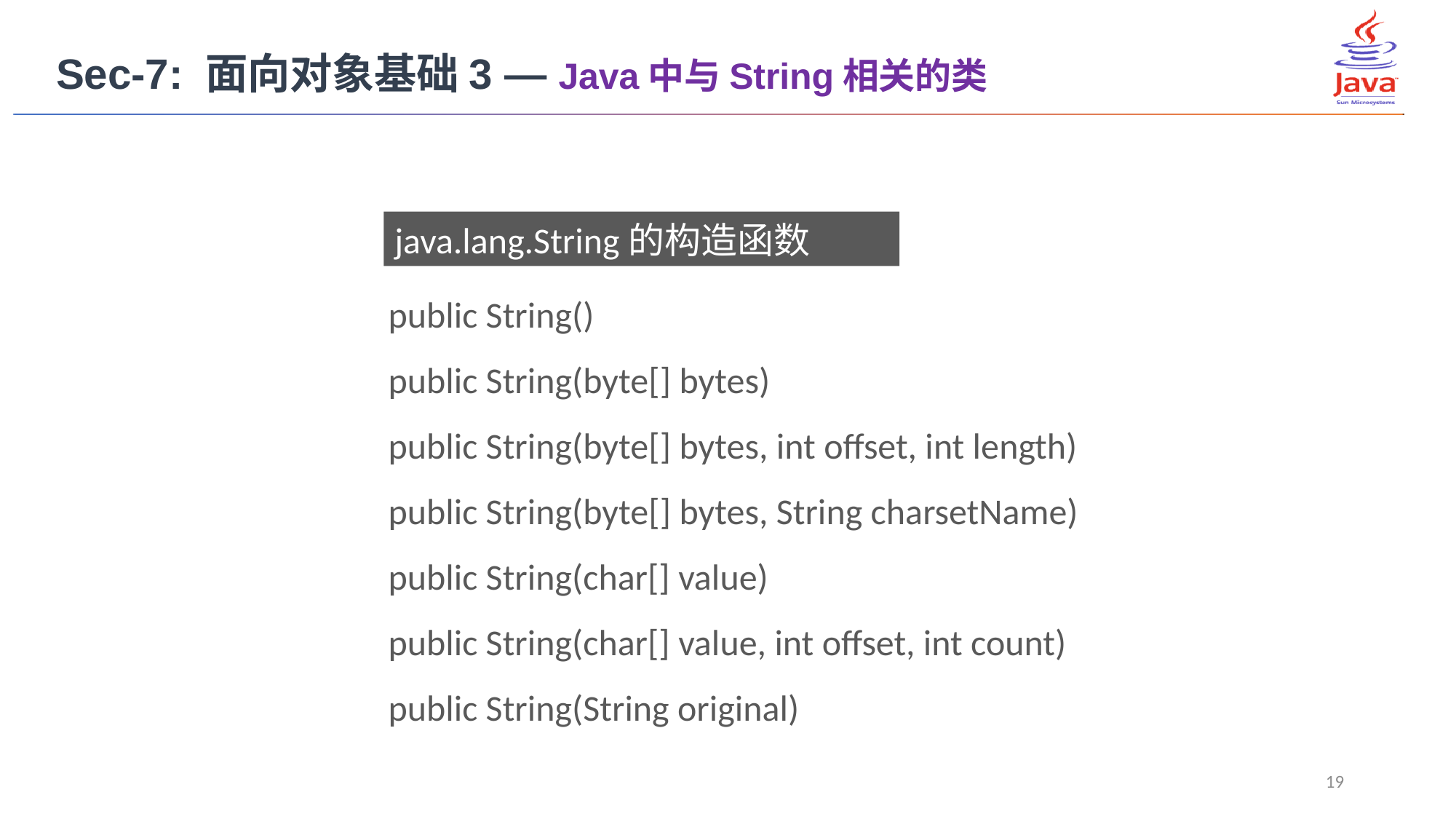

Sec-7: 面向对象基础3 — Java中与String相关的类
java.lang.String的构造函数
public String()
public String(byte[] bytes)
public String(byte[] bytes, int offset, int length)
public String(byte[] bytes, String charsetName)
public String(char[] value)
public String(char[] value, int offset, int count)
public String(String original)
19